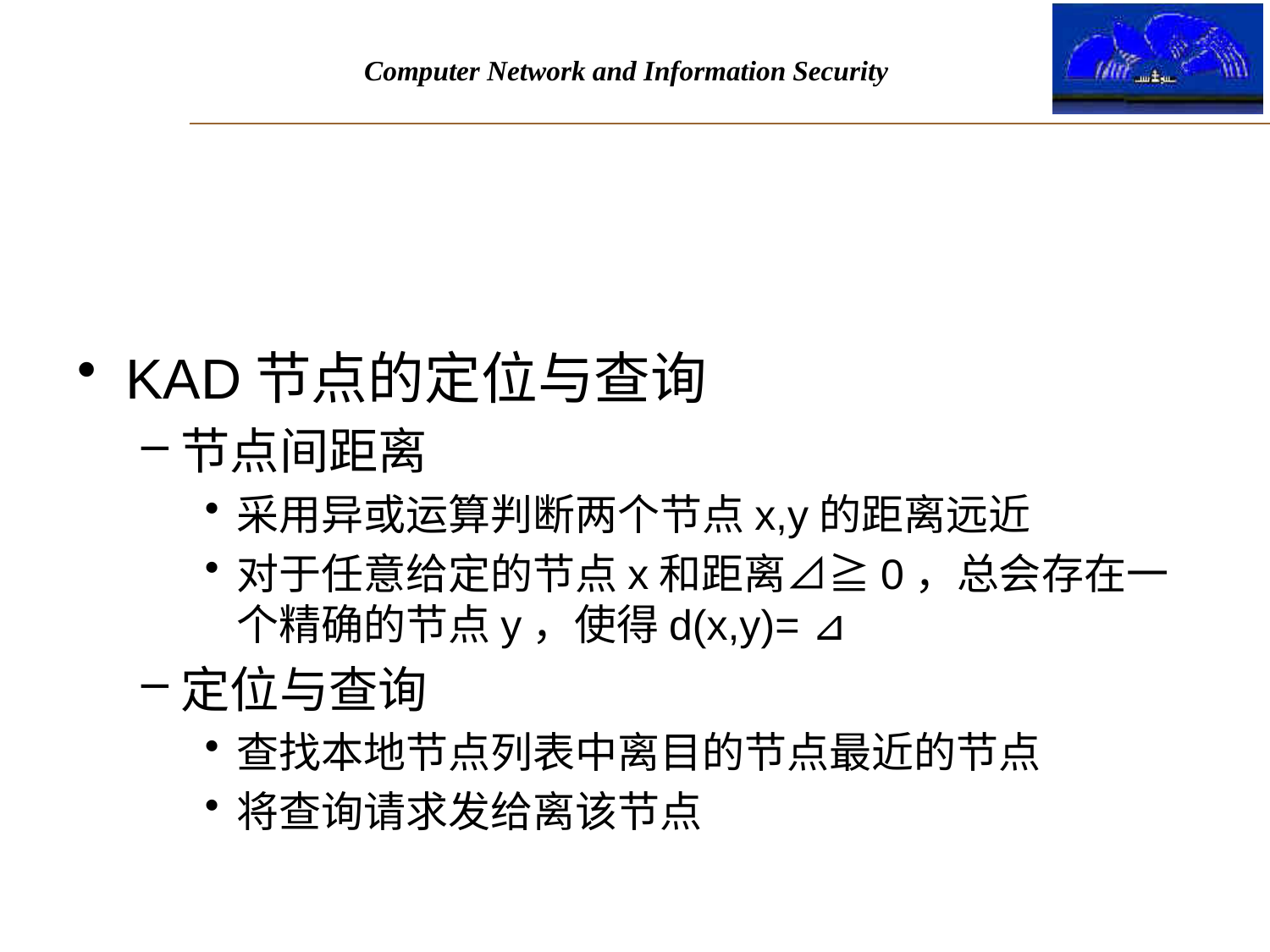

#
KAD节点的定位与查询
节点间距离
采用异或运算判断两个节点x,y的距离远近
对于任意给定的节点x和距离⊿≧0，总会存在一个精确的节点y，使得d(x,y)= ⊿
定位与查询
查找本地节点列表中离目的节点最近的节点
将查询请求发给离该节点